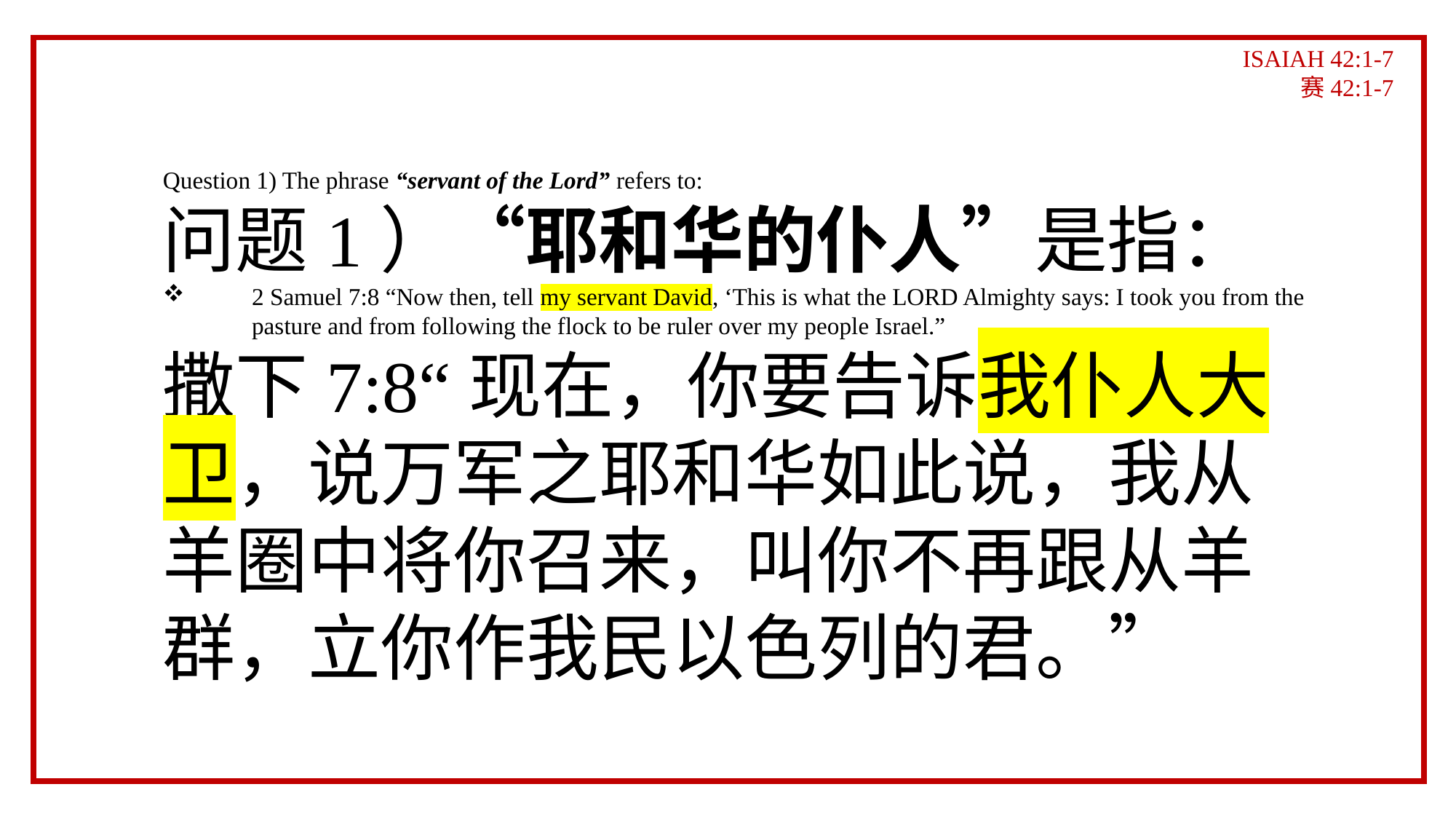

ISAIAH 42:1-7
赛42:1-7
Question 1) The phrase “servant of the Lord” refers to:
问题1）“耶和华的仆人”是指：
2 Samuel 7:8 “Now then, tell my servant David, ‘This is what the LORD Almighty says: I took you from the pasture and from following the flock to be ruler over my people Israel.”
撒下7:8“现在，你要告诉我仆人大卫，说万军之耶和华如此说，我从羊圈中将你召来，叫你不再跟从羊群，立你作我民以色列的君。”